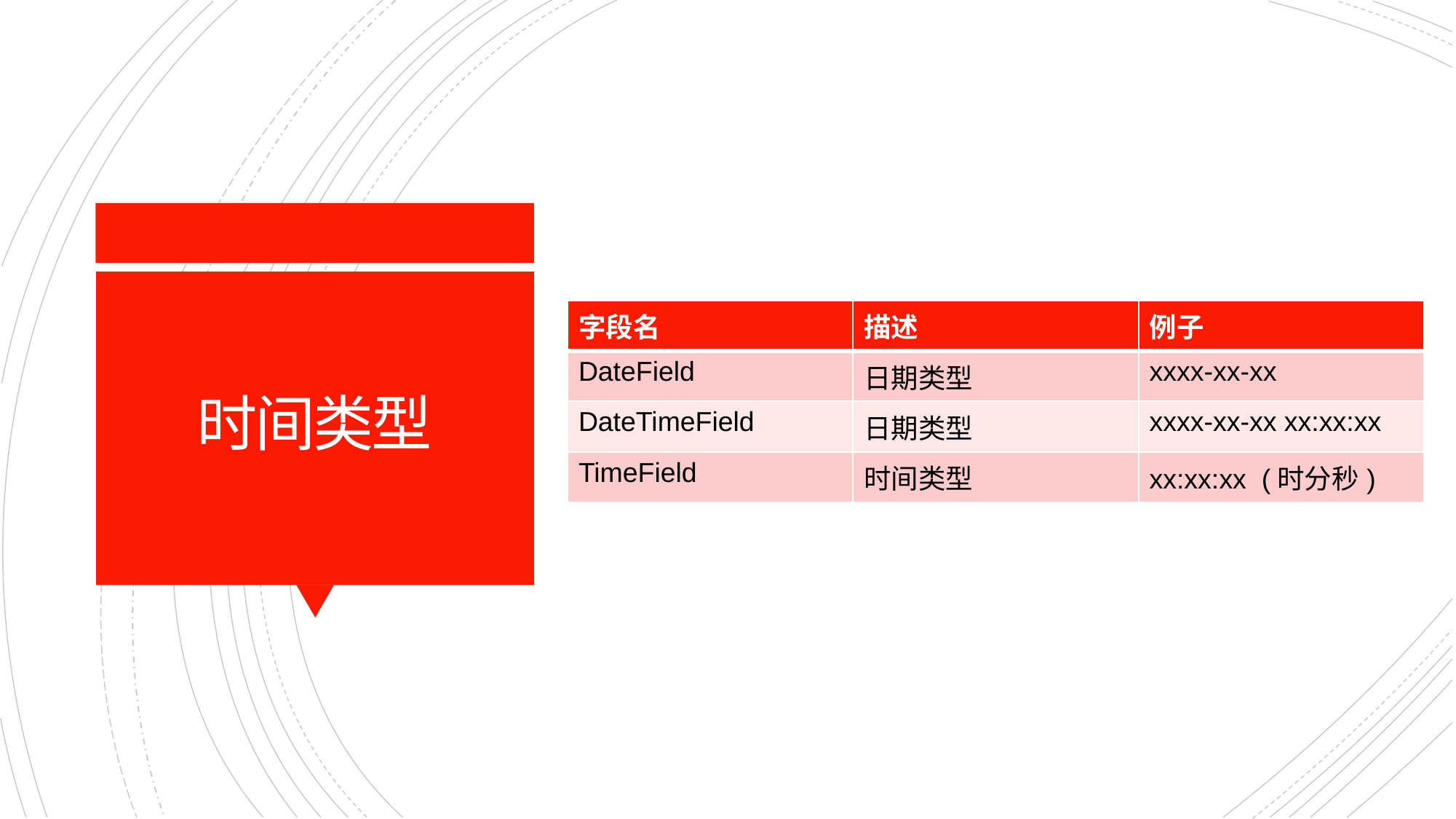

# 时间类型
| 字段名 | 描述 | 例子 |
| --- | --- | --- |
| DateField | 日期类型 | xxxx-xx-xx |
| DateTimeField | 日期类型 | xxxx-xx-xx xx:xx:xx |
| TimeField | 时间类型 | xx:xx:xx (时分秒) |